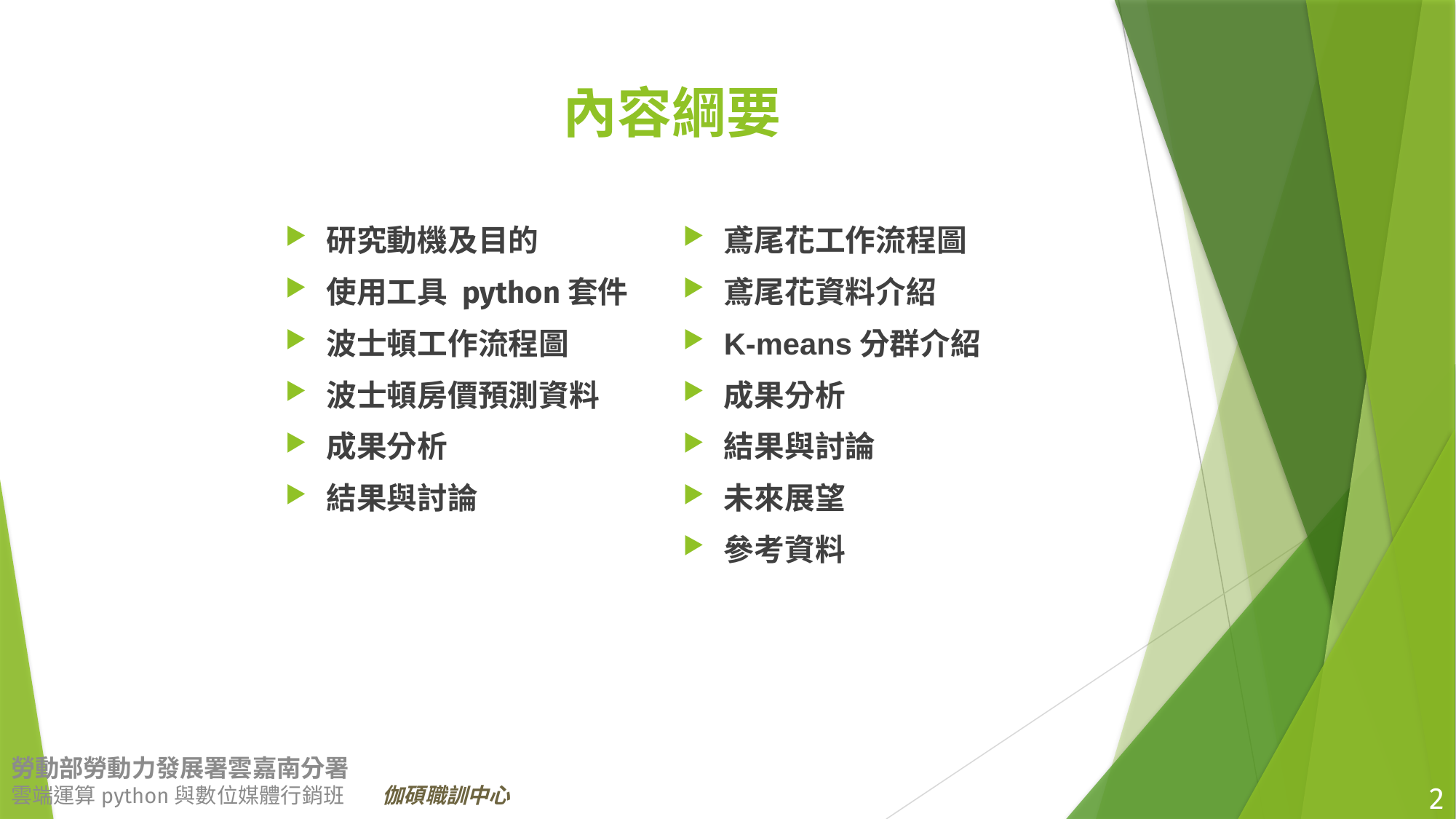

# 內容綱要
研究動機及目的
使用工具 python套件
波士頓工作流程圖
波士頓房價預測資料
成果分析
結果與討論

鳶尾花工作流程圖
鳶尾花資料介紹
K-means分群介紹
成果分析
結果與討論
未來展望
參考資料

2